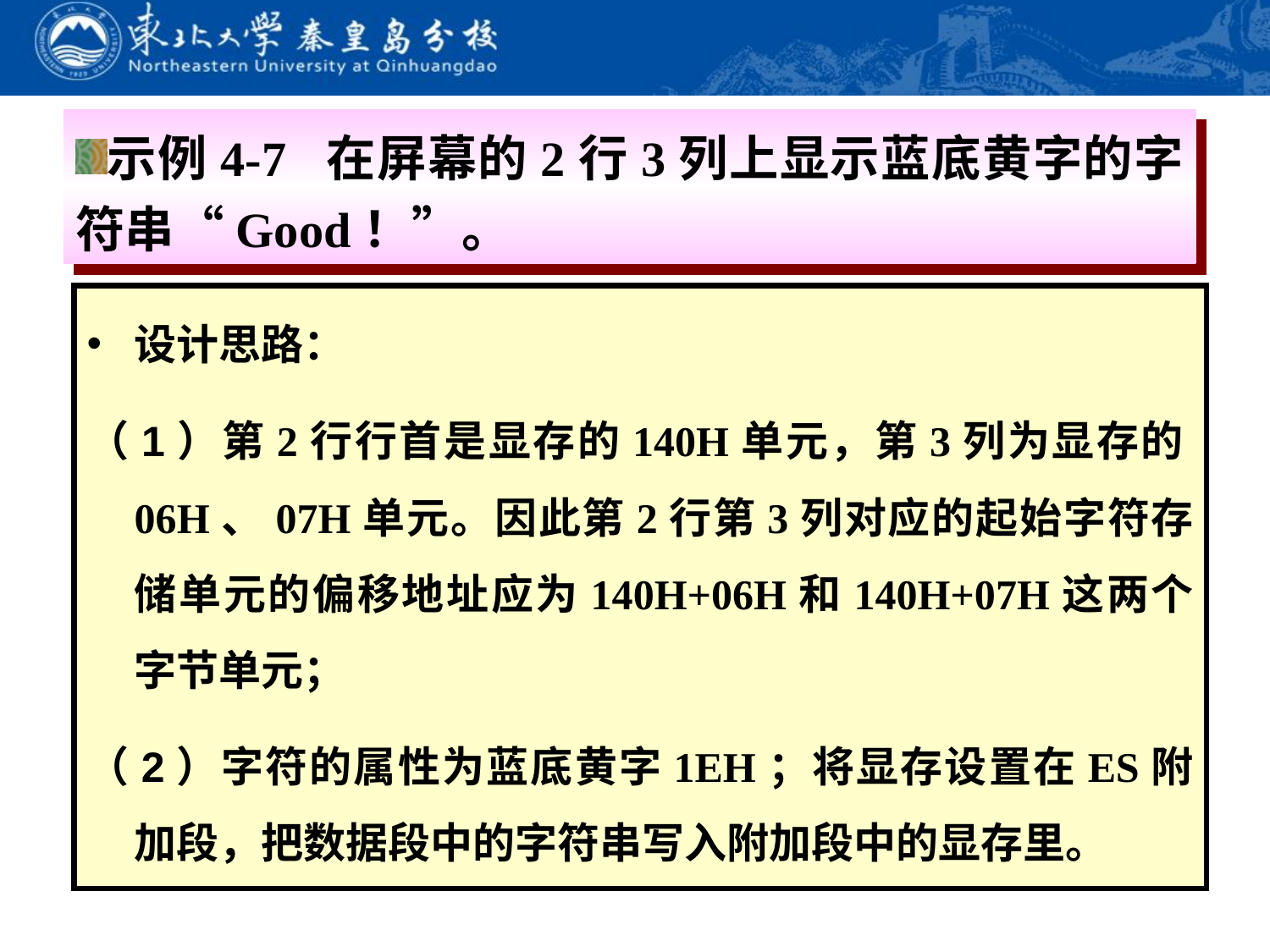

示例4-7  在屏幕的2行3列上显示蓝底黄字的字符串“Good！”。
设计思路：
（1）第2行行首是显存的140H单元，第3列为显存的06H、07H单元。因此第2行第3列对应的起始字符存储单元的偏移地址应为140H+06H和140H+07H这两个字节单元；
（2）字符的属性为蓝底黄字1EH；将显存设置在ES附加段，把数据段中的字符串写入附加段中的显存里。